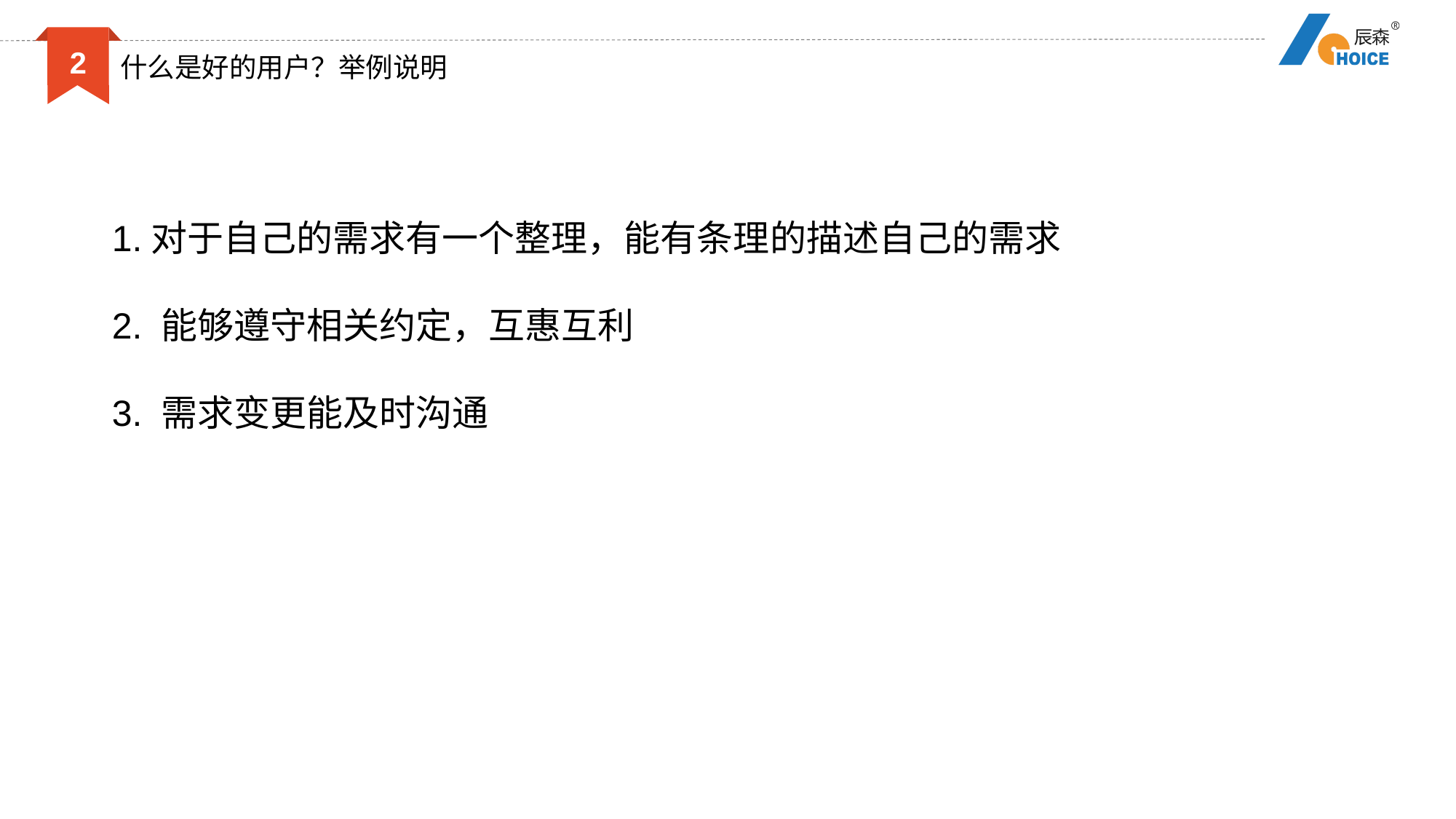

2
什么是好的用户？举例说明
1.对于自己的需求有一个整理，能有条理的描述自己的需求

2. 能够遵守相关约定，互惠互利

3. 需求变更能及时沟通